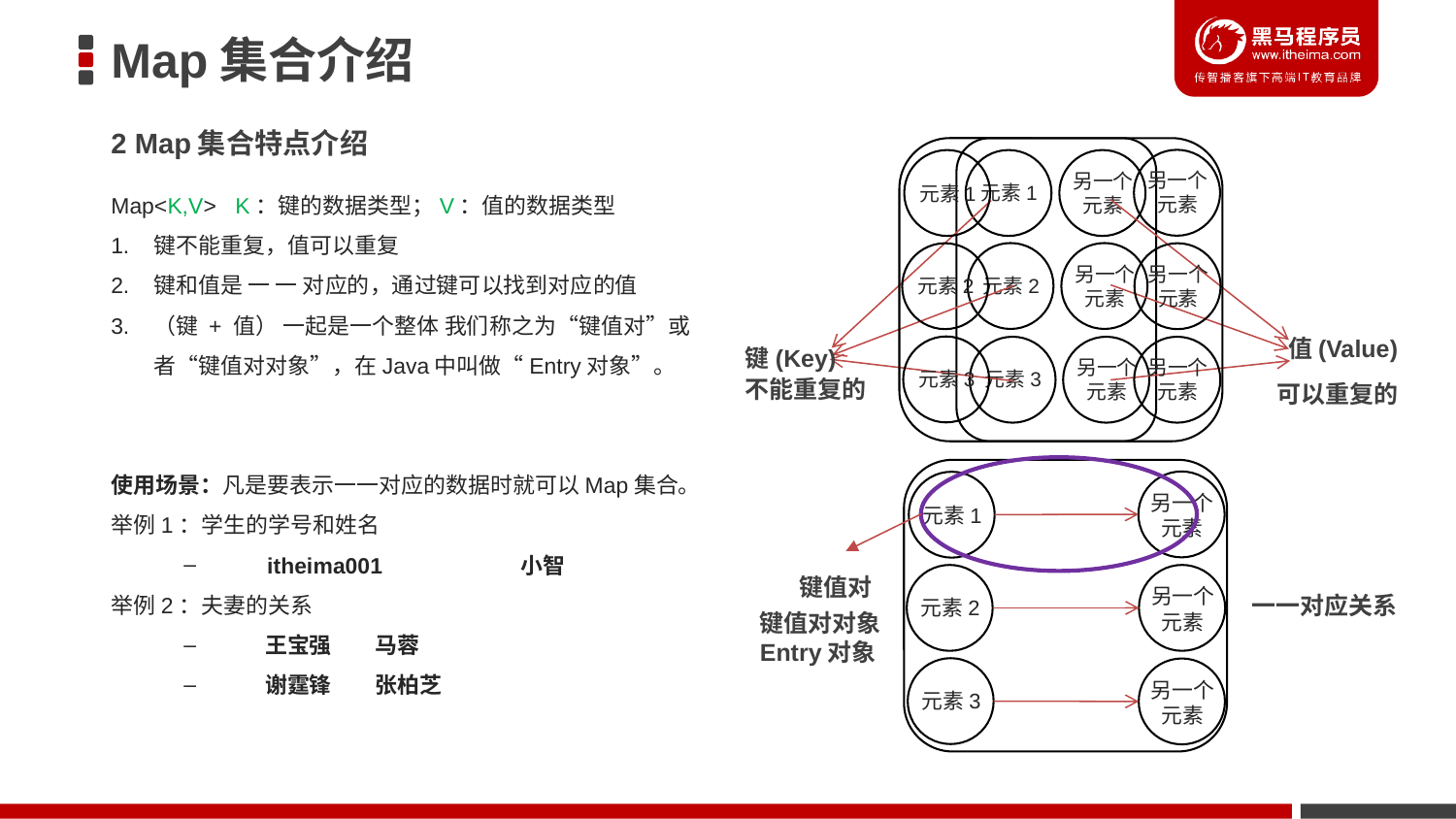

# Map集合介绍
2 Map集合特点介绍

另一个
元素

元素1

元素1

另一个
元素
Map<K,V>   K：键的数据类型；V：值的数据类型
键不能重复，值可以重复
键和值是 一 一 对应的，通过键可以找到对应的值
（键 + 值） 一起是一个整体 我们称之为“键值对”或者“键值对对象”，在Java中叫做“Entry对象”。

使用场景：凡是要表示一一对应的数据时就可以Map集合。
举例1：学生的学号和姓名
      itheima001	小智
举例2：夫妻的关系
      王宝强	马蓉
      谢霆锋	张柏芝

元素2

另一个
元素

元素2

另一个
元素
值(Value)
键(Key)

元素3

元素3

另一个
元素

另一个
元素
不能重复的
可以重复的

另一个
元素

元素1

元素2

另一个
元素
键值对
一一对应关系
键值对对象Entry对象

元素3

另一个
元素